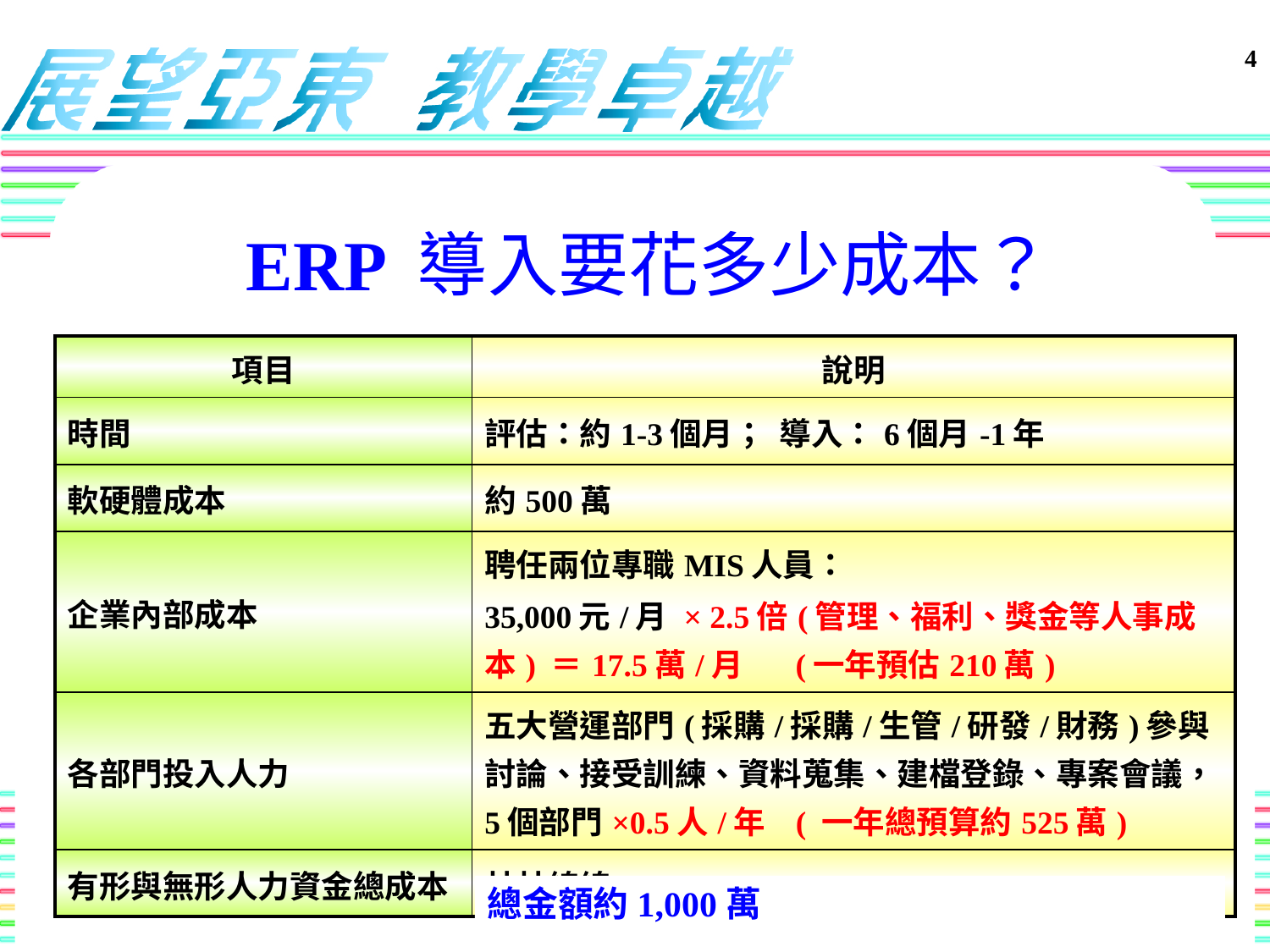

4
ERP 導入要花多少成本？

| 項目 | 說明 |
| --- | --- |
| 時間 | 評估：約1-3個月； 導入：6個月-1年 |
| 軟硬體成本 | 約500萬 |
| 企業內部成本 | 聘任兩位專職MIS人員： 35,000元/月 × 2.5倍(管理、福利、獎金等人事成本) ＝17.5萬/月 (一年預估210萬) |
| 各部門投入人力 | 五大營運部門(採購/採購/生管/研發/財務)參與討論、接受訓練、資料蒐集、建檔登錄、專案會議，5個部門×0.5人/年 ( 一年總預算約525萬) |
| 有形與無形人力資金總成本 | 林林總總 |
總金額約1,000萬